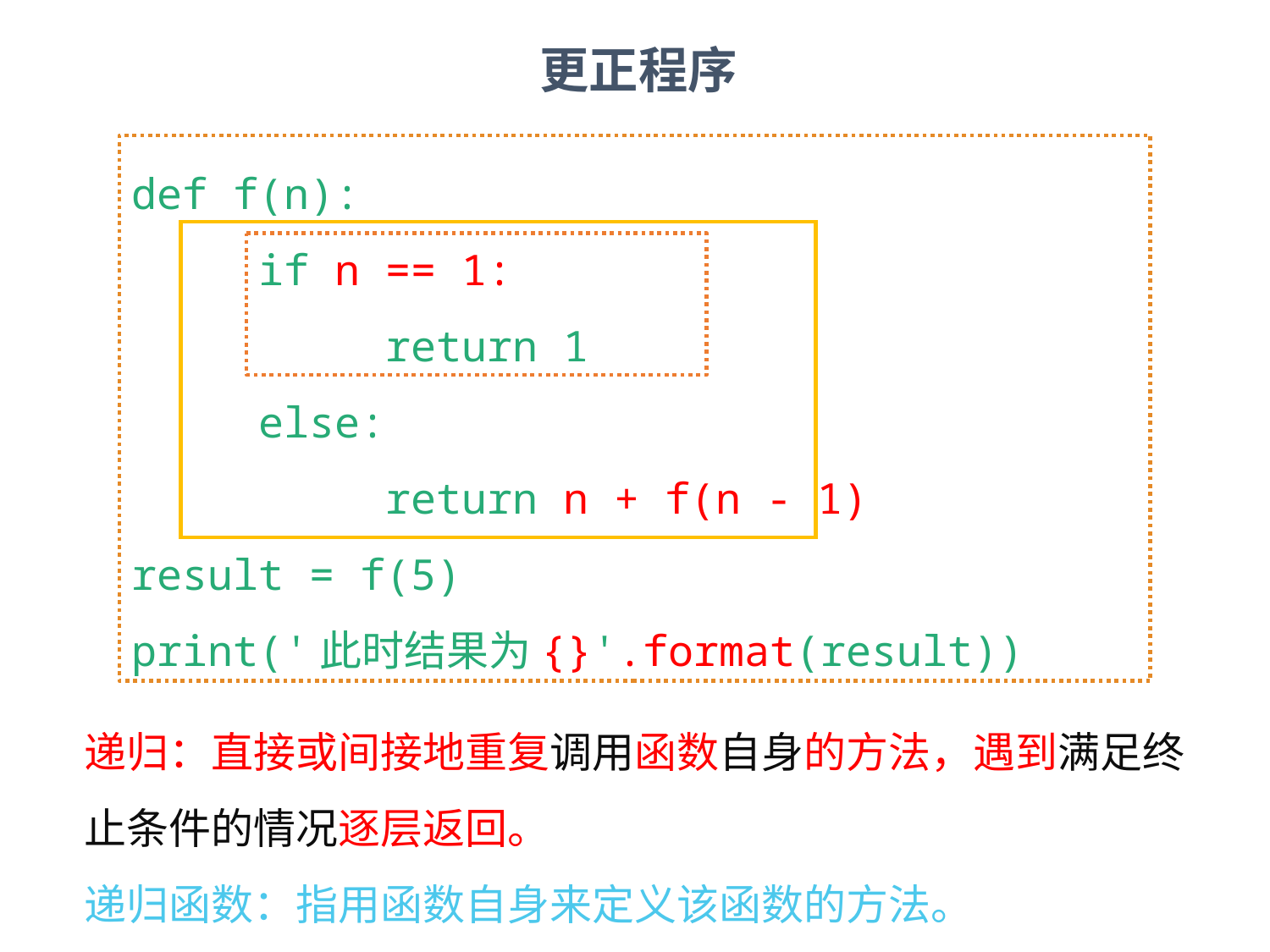

更正程序
def f(n):
	if n == 1:
		return 1
	else:
		return n + f(n - 1)
result = f(5)
print('此时结果为{}'.format(result))

递归：直接或间接地重复调用函数自身的方法，遇到满足终止条件的情况逐层返回。
递归函数：指用函数自身来定义该函数的方法。